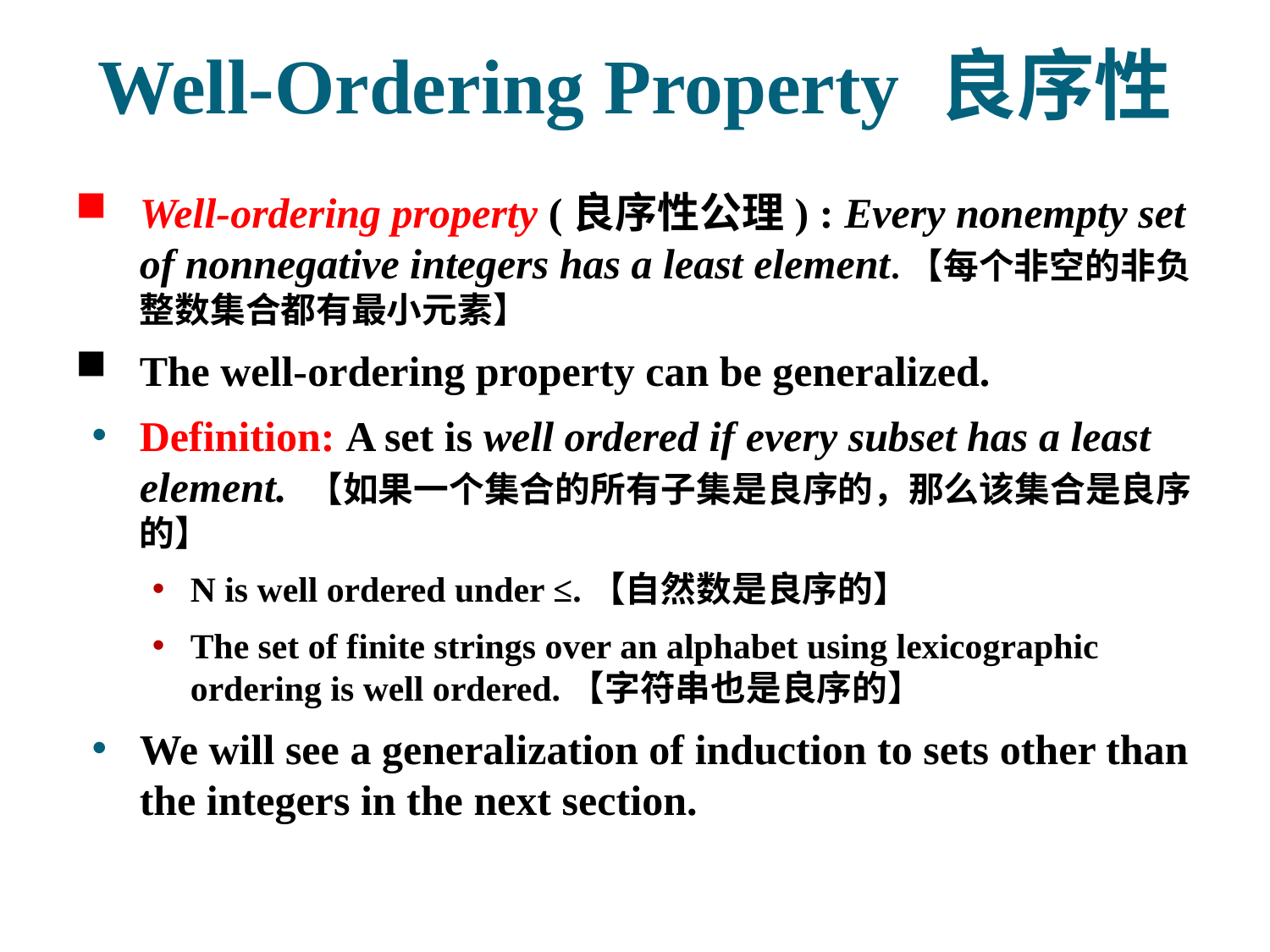

# Well-Ordering Property 良序性
Well-ordering property (良序性公理) : Every nonempty set of nonnegative integers has a least element.【每个非空的非负整数集合都有最小元素】
The well-ordering property can be generalized.
Definition: A set is well ordered if every subset has a least element. 【如果一个集合的所有子集是良序的，那么该集合是良序的】
N is well ordered under ≤.【自然数是良序的】
The set of finite strings over an alphabet using lexicographic ordering is well ordered.【字符串也是良序的】
We will see a generalization of induction to sets other than the integers in the next section.